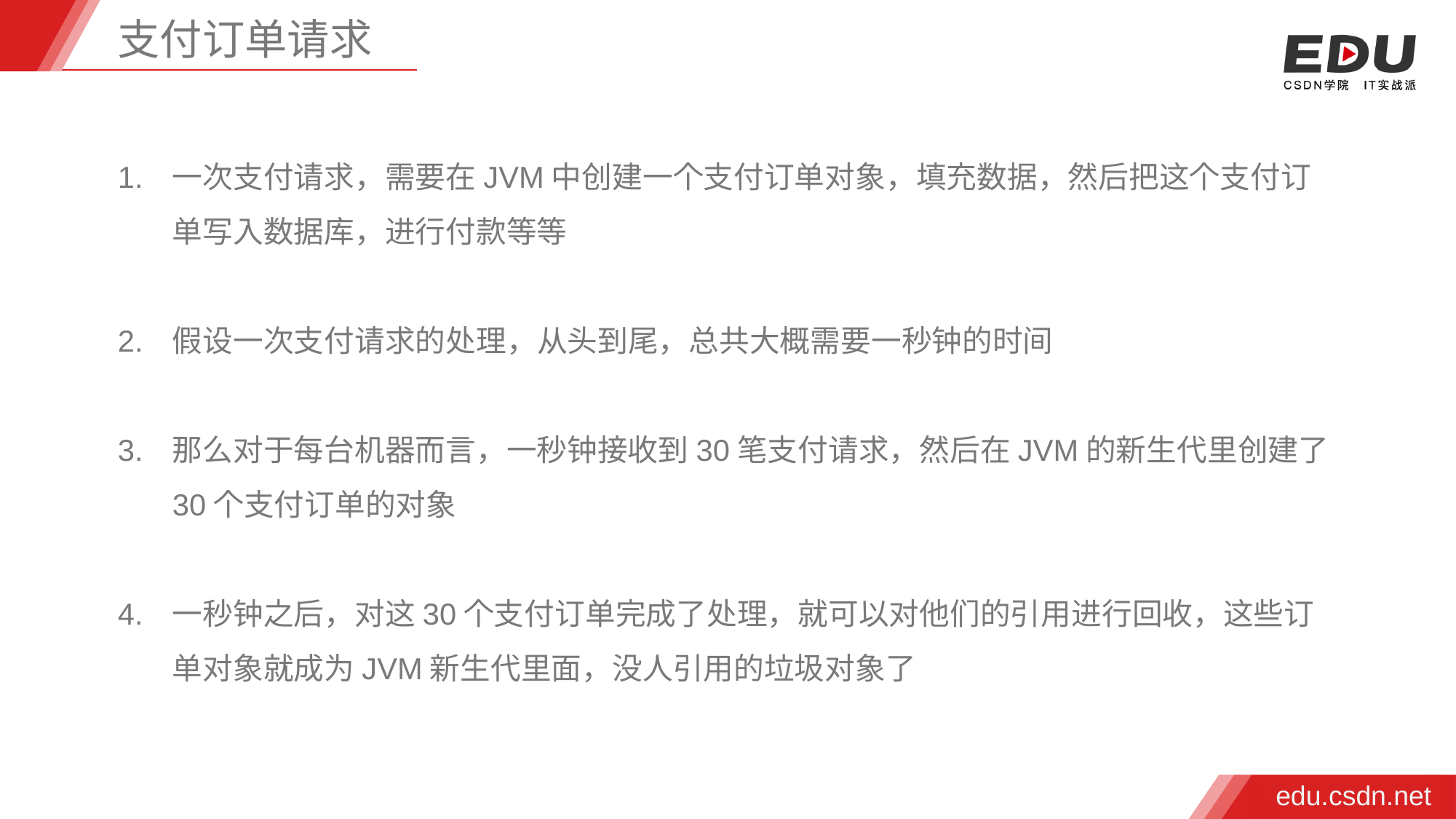

支付订单请求
一次支付请求，需要在JVM中创建一个支付订单对象，填充数据，然后把这个支付订单写入数据库，进行付款等等

假设一次支付请求的处理，从头到尾，总共大概需要一秒钟的时间

那么对于每台机器而言，一秒钟接收到30笔支付请求，然后在JVM的新生代里创建了 30个支付订单的对象

一秒钟之后，对这30个支付订单完成了处理，就可以对他们的引用进行回收，这些订单对象就成为JVM新生代里面，没人引用的垃圾对象了
edu.csdn.net